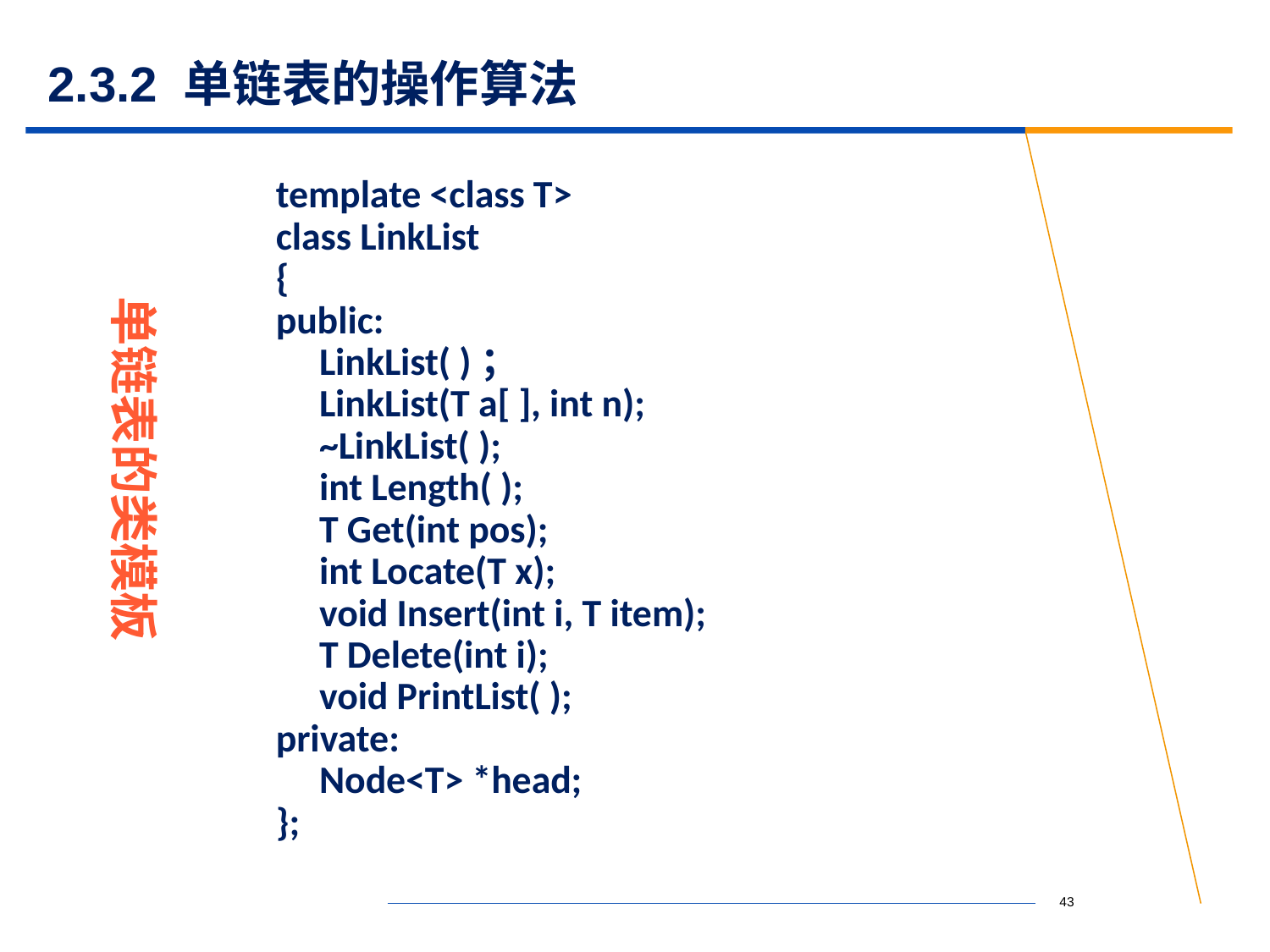

# 2.3.2 单链表的操作算法
template <class T>
class LinkList
{
public:
     LinkList( )；
     LinkList(T a[ ], int n);
     ~LinkList( );
     int Length( );
     T Get(int pos);
     int Locate(T x);
     void Insert(int i, T item);
     T Delete(int i);
     void PrintList( );
private:
     Node<T> *head;
};
单链表的类模板